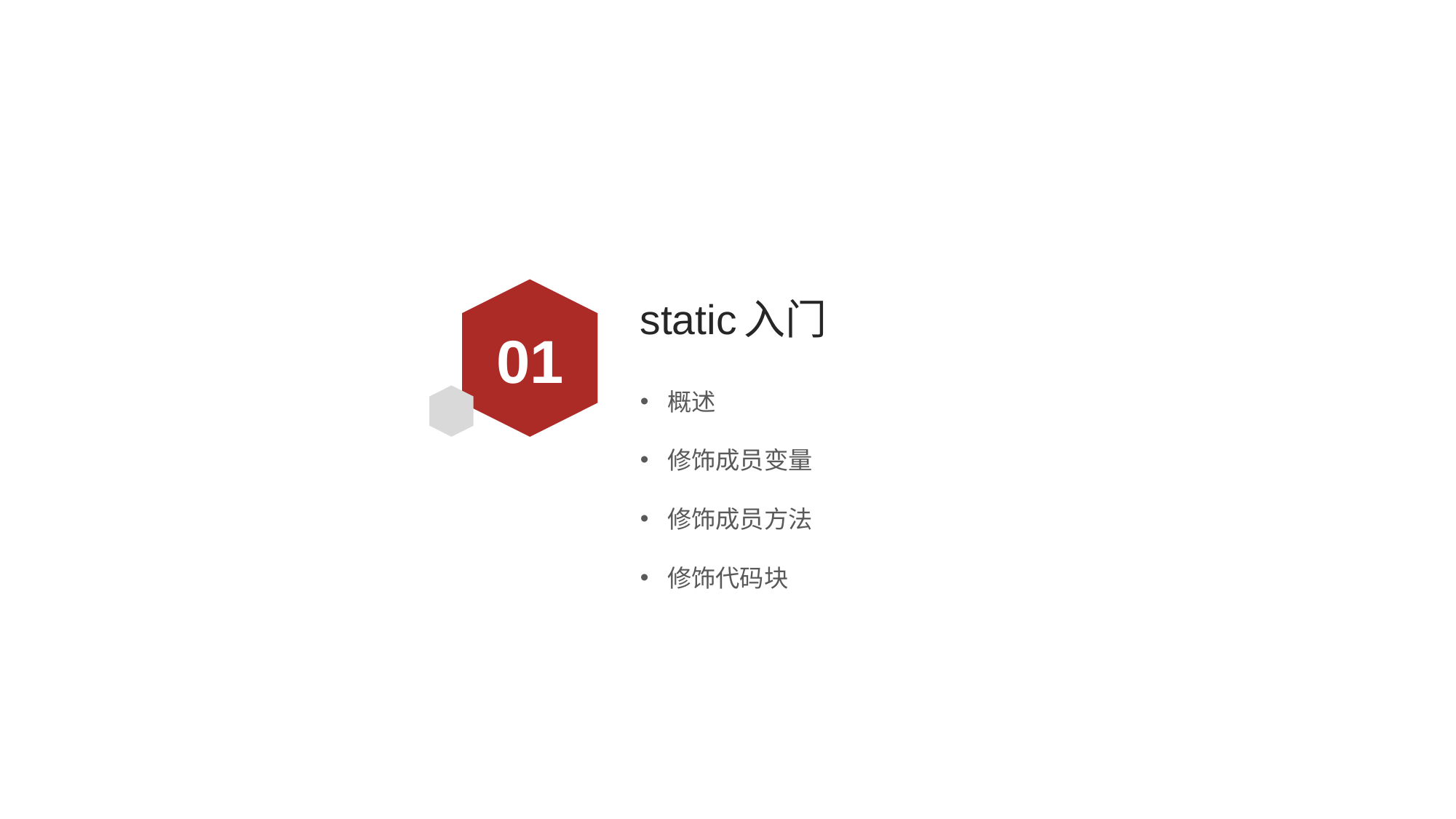

# static入门
01
概述
修饰成员变量
修饰成员方法
修饰代码块